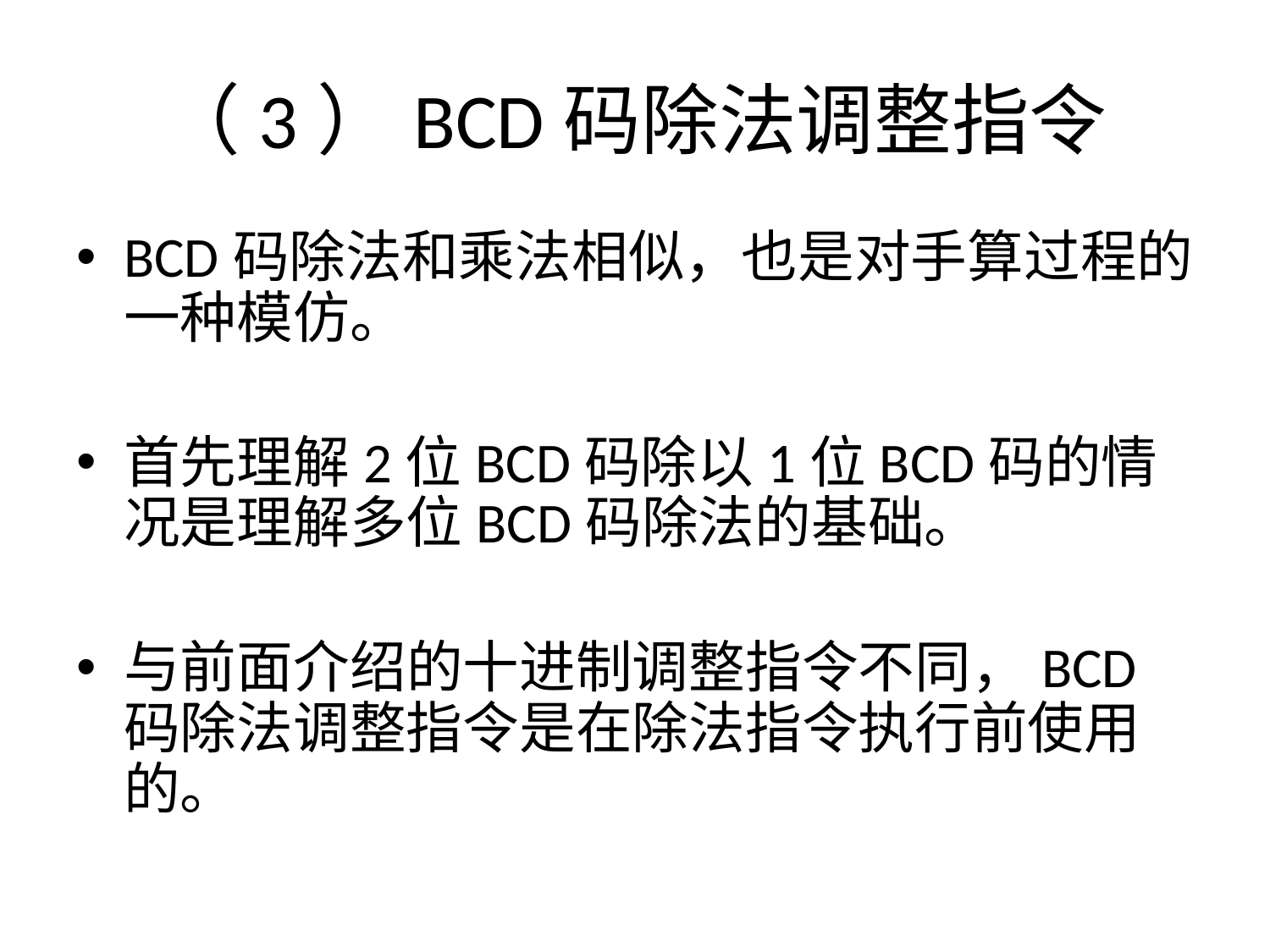

# （3）BCD码除法调整指令
BCD码除法和乘法相似，也是对手算过程的一种模仿。

首先理解2位BCD码除以1位BCD码的情况是理解多位BCD码除法的基础。

与前面介绍的十进制调整指令不同，BCD码除法调整指令是在除法指令执行前使用的。